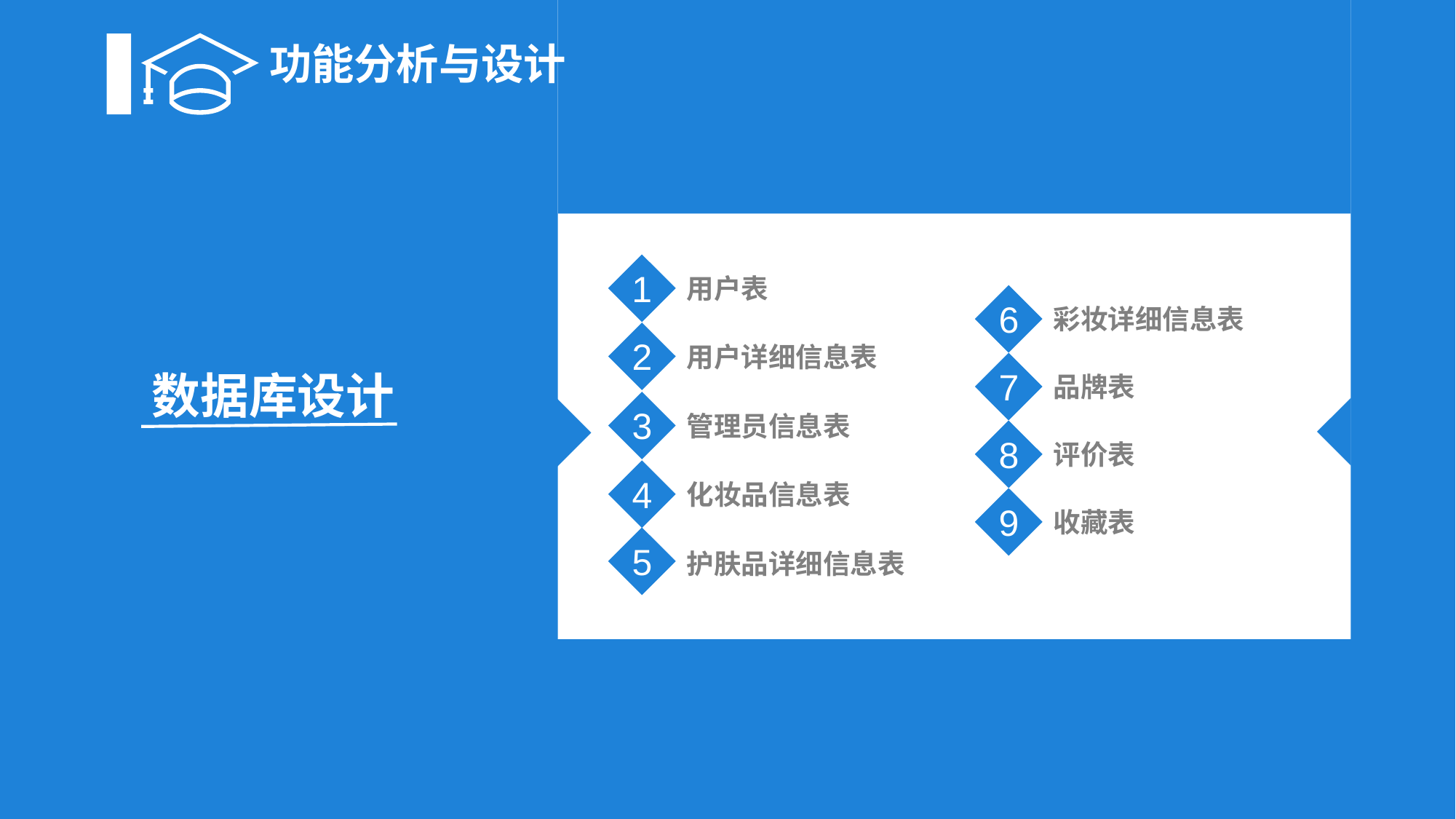

功能分析与设计

1
用户表

6
彩妆详细信息表

2
用户详细信息表

7
品牌表
数据库设计

3
管理员信息表

8
评价表

4
化妆品信息表

9
收藏表

5
护肤品详细信息表